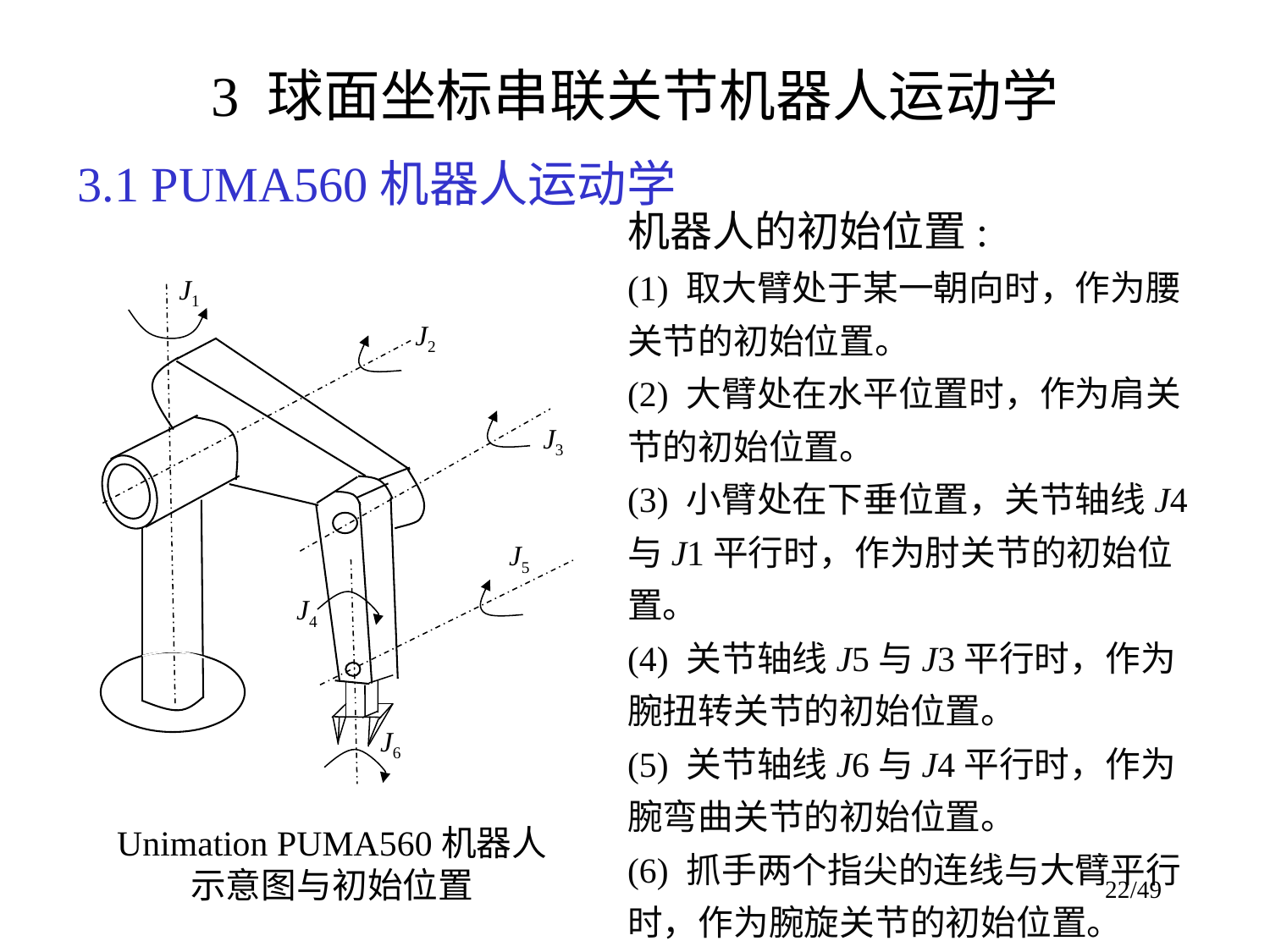

# 3 球面坐标串联关节机器人运动学
3.1 PUMA560机器人运动学
机器人的初始位置:
(1) 取大臂处于某一朝向时，作为腰关节的初始位置。
(2) 大臂处在水平位置时，作为肩关节的初始位置。
(3) 小臂处在下垂位置，关节轴线J4与J1平行时，作为肘关节的初始位置。
(4) 关节轴线J5与J3平行时，作为腕扭转关节的初始位置。
(5) 关节轴线J6与J4平行时，作为腕弯曲关节的初始位置。
(6) 抓手两个指尖的连线与大臂平行时，作为腕旋关节的初始位置。
J1

J2

J3

J5

J4

J6

Unimation PUMA560机器人示意图与初始位置
22/49